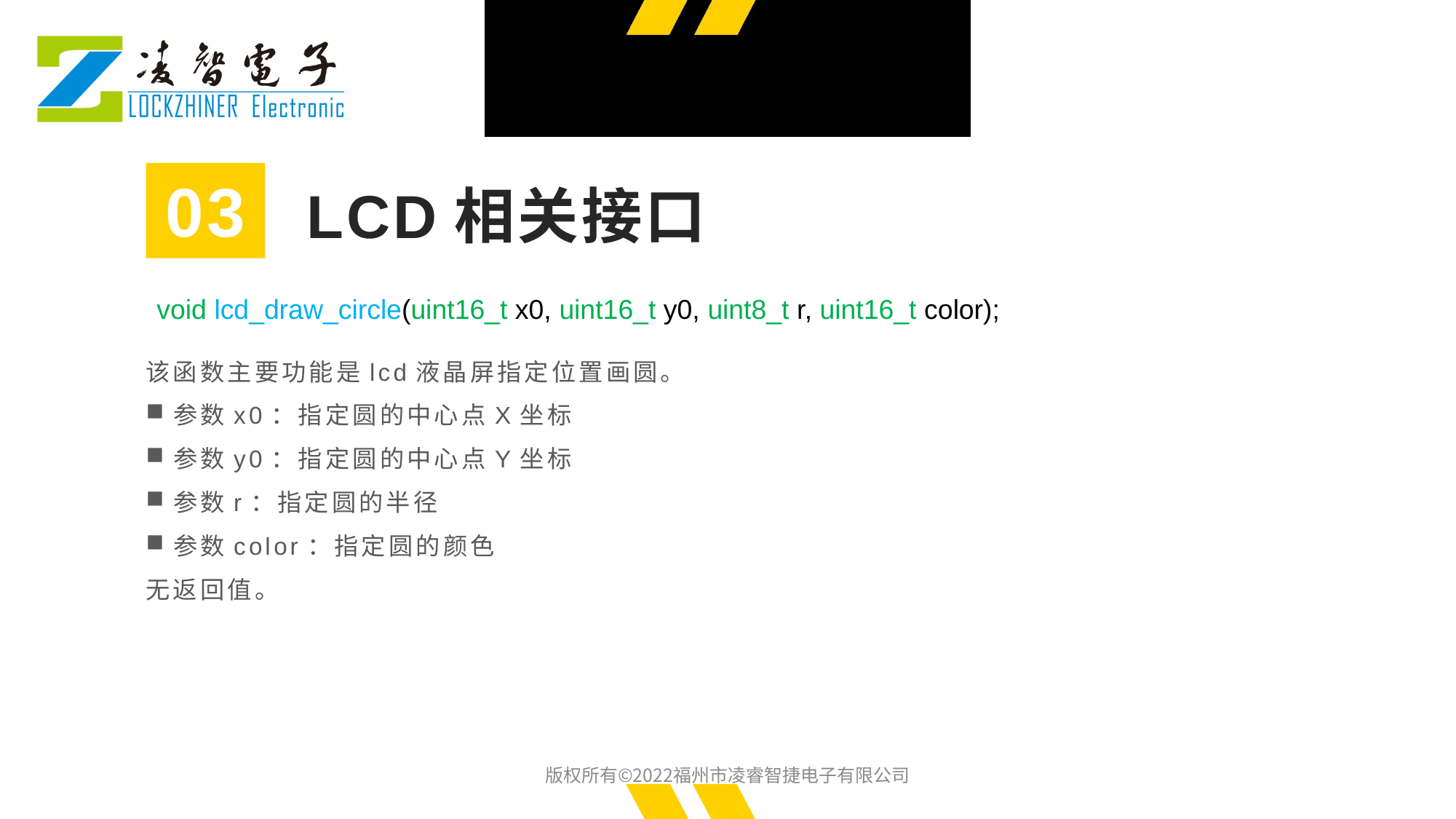

03
LCD相关接口
void lcd_draw_circle(uint16_t x0, uint16_t y0, uint8_t r, uint16_t color);
该函数主要功能是lcd液晶屏指定位置画圆。
参数x0：指定圆的中心点X坐标
参数y0：指定圆的中心点Y坐标
参数r：指定圆的半径
参数color：指定圆的颜色
无返回值。
版权所有©2022福州市凌睿智捷电子有限公司
12